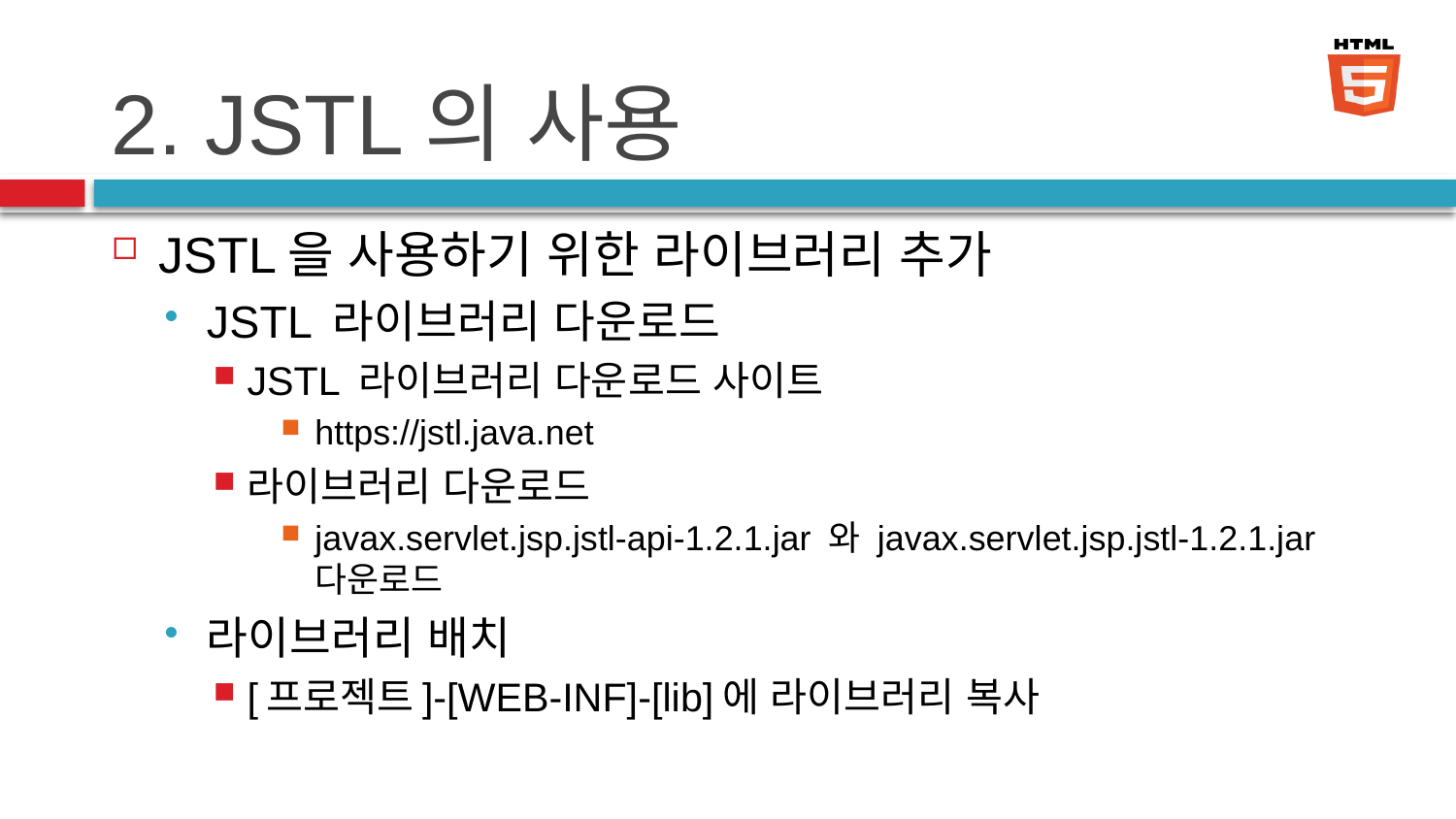

# 2. JSTL의 사용
JSTL을 사용하기 위한 라이브러리 추가
JSTL 라이브러리 다운로드
JSTL 라이브러리 다운로드 사이트
https://jstl.java.net
라이브러리 다운로드
javax.servlet.jsp.jstl-api-1.2.1.jar 와 javax.servlet.jsp.jstl-1.2.1.jar 다운로드
라이브러리 배치
[프로젝트]-[WEB-INF]-[lib]에 라이브러리 복사